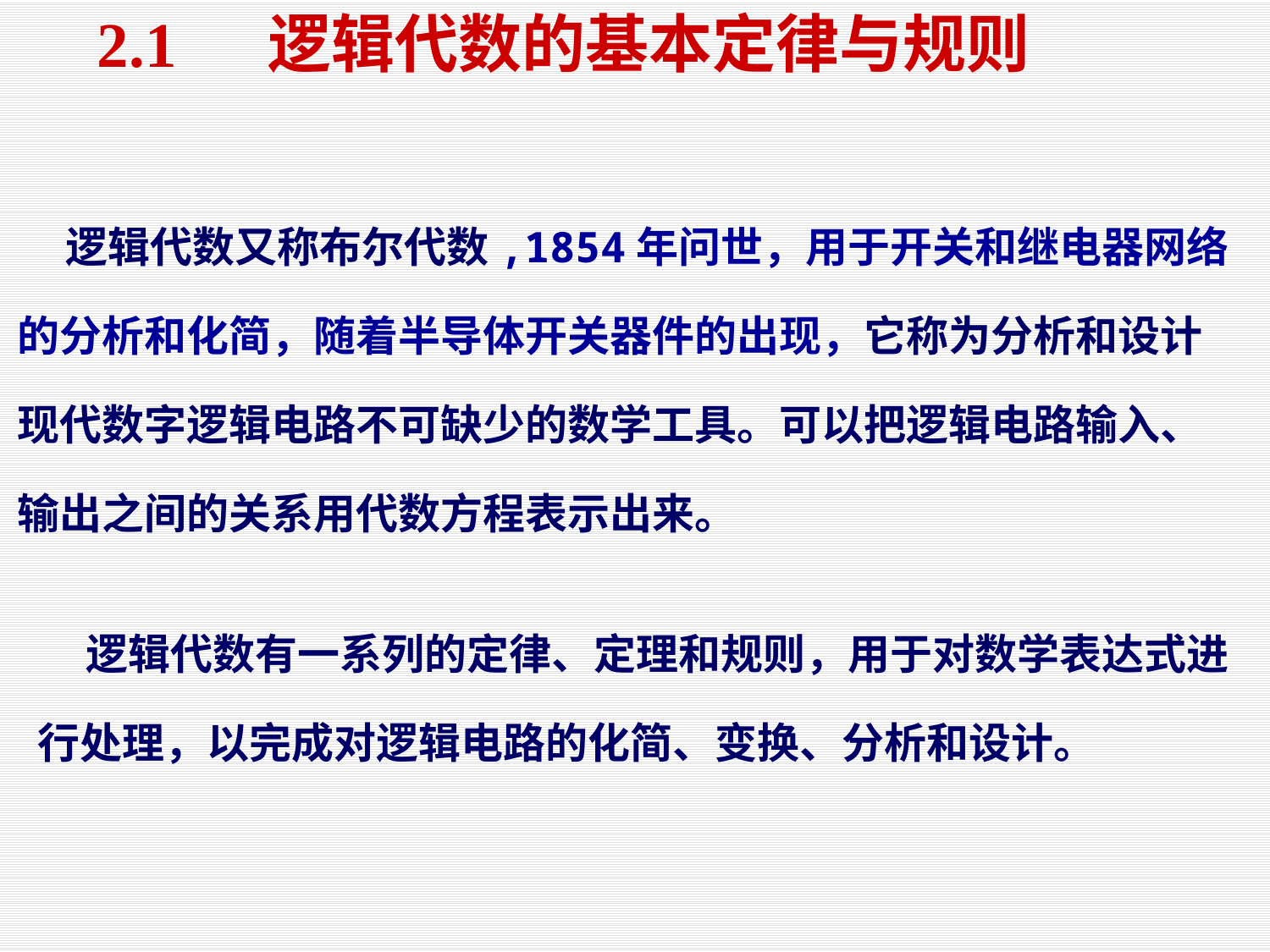

2.1  逻辑代数的基本定律与规则
    逻辑代数又称布尔代数,1854年问世，用于开关和继电器网络的分析和化简，随着半导体开关器件的出现，它称为分析和设计现代数字逻辑电路不可缺少的数学工具。可以把逻辑电路输入、输出之间的关系用代数方程表示出来。
    逻辑代数有一系列的定律、定理和规则，用于对数学表达式进行处理，以完成对逻辑电路的化简、变换、分析和设计。